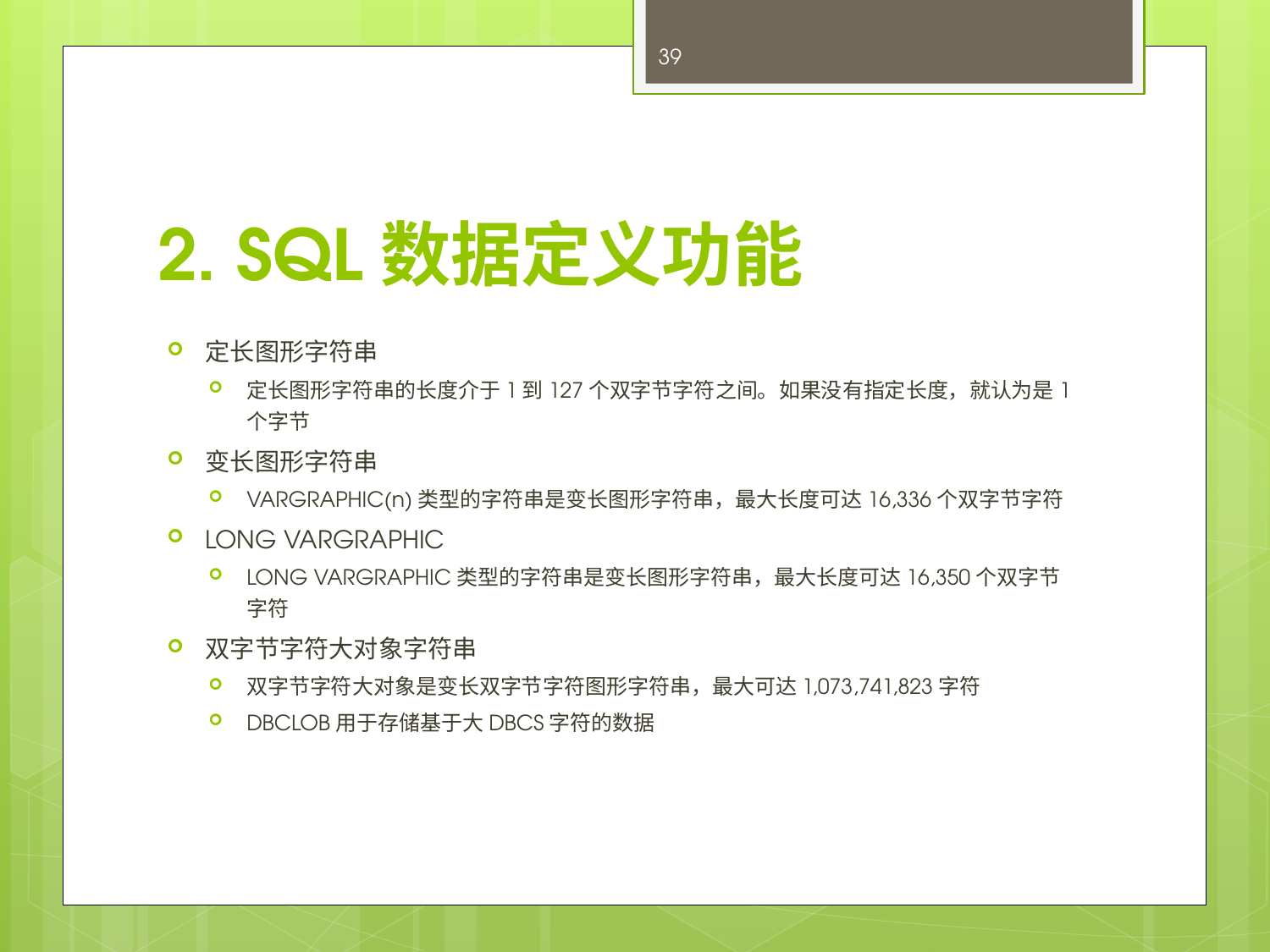

39
# 2. SQL数据定义功能
定长图形字符串
定长图形字符串的长度介于1到127个双字节字符之间。如果没有指定长度，就认为是1个字节
变长图形字符串
VARGRAPHIC(n)类型的字符串是变长图形字符串，最大长度可达16,336个双字节字符
LONG VARGRAPHIC
LONG VARGRAPHIC类型的字符串是变长图形字符串，最大长度可达16,350个双字节字符
双字节字符大对象字符串
双字节字符大对象是变长双字节字符图形字符串，最大可达1,073,741,823字符
DBCLOB用于存储基于大DBCS字符的数据